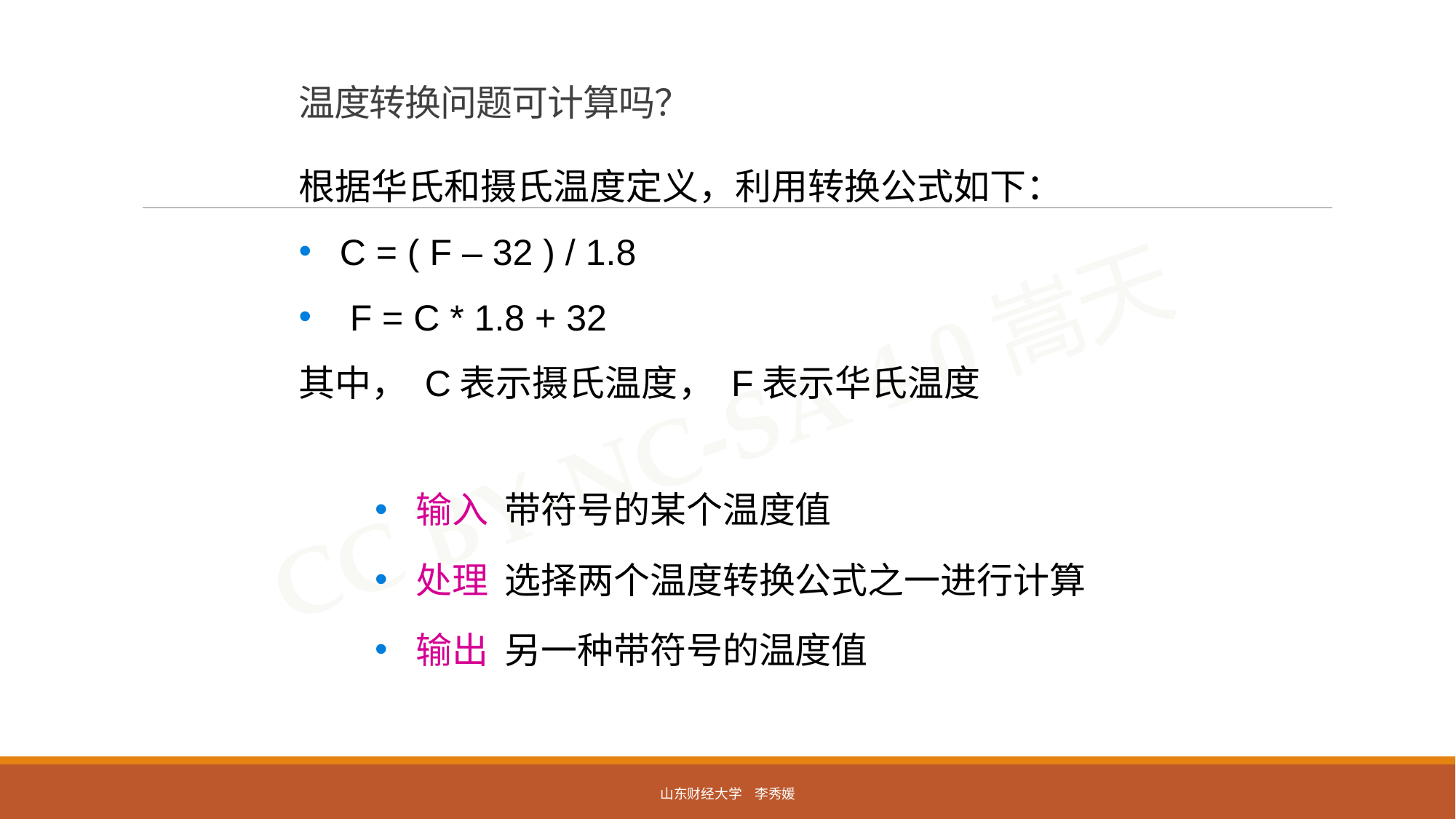

# 温度转换问题可计算吗？
根据华氏和摄氏温度定义，利用转换公式如下：
C = ( F – 32 ) / 1.8
 F = C * 1.8 + 32
其中， C表示摄氏温度， F表示华氏温度

输入  带符号的某个温度值
处理  选择两个温度转换公式之一进行计算
输出  另一种带符号的温度值

山东财经大学   李秀媛